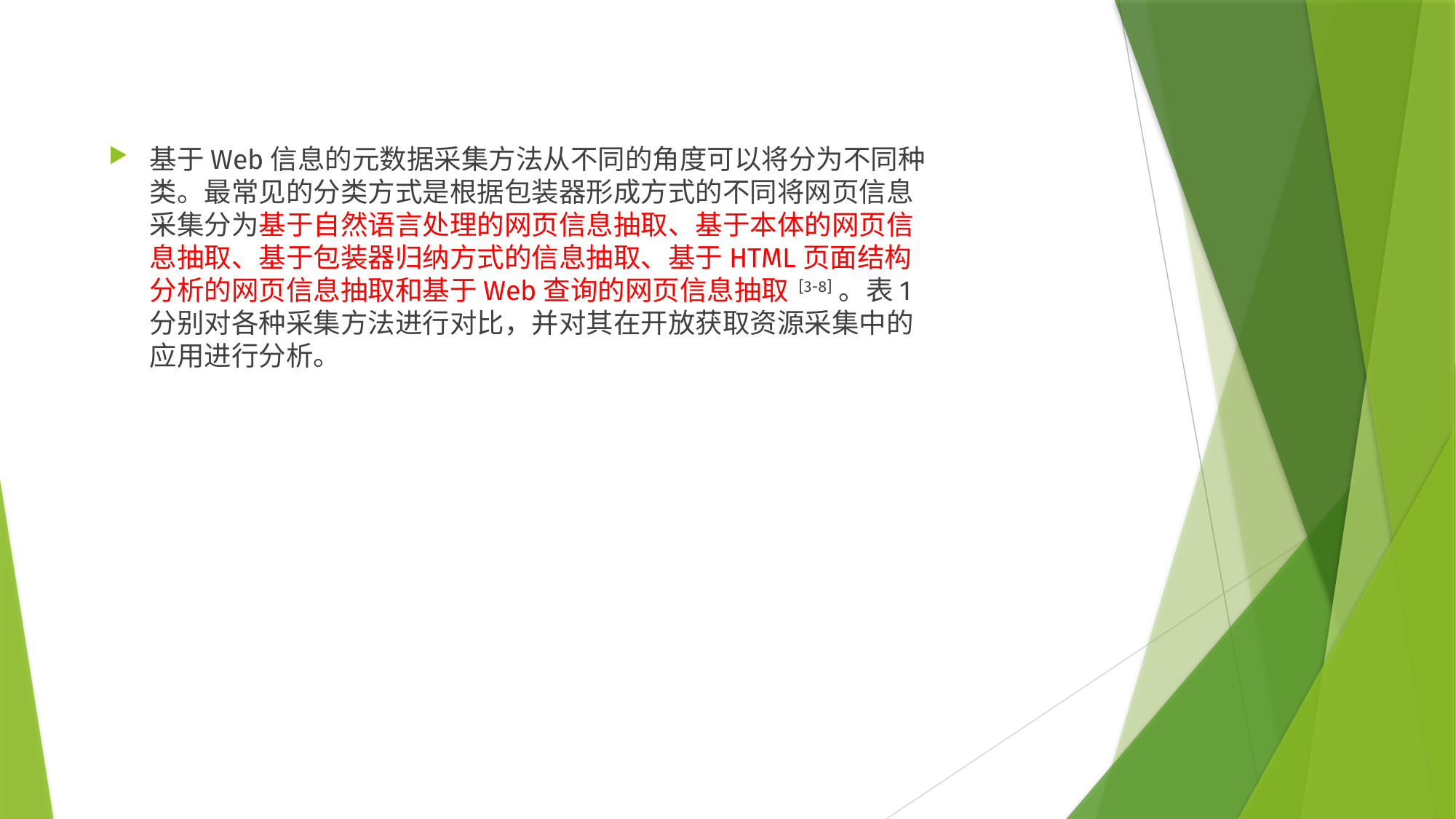

基于Web信息的元数据采集方法从不同的角度可以将分为不同种类。最常见的分类方式是根据包装器形成方式的不同将网页信息采集分为基于自然语言处理的网页信息抽取、基于本体的网页信息抽取、基于包装器归纳方式的信息抽取、基于HTML页面结构分析的网页信息抽取和基于Web查询的网页信息抽取 [3-8]。表1分别对各种采集方法进行对比，并对其在开放获取资源采集中的应用进行分析。